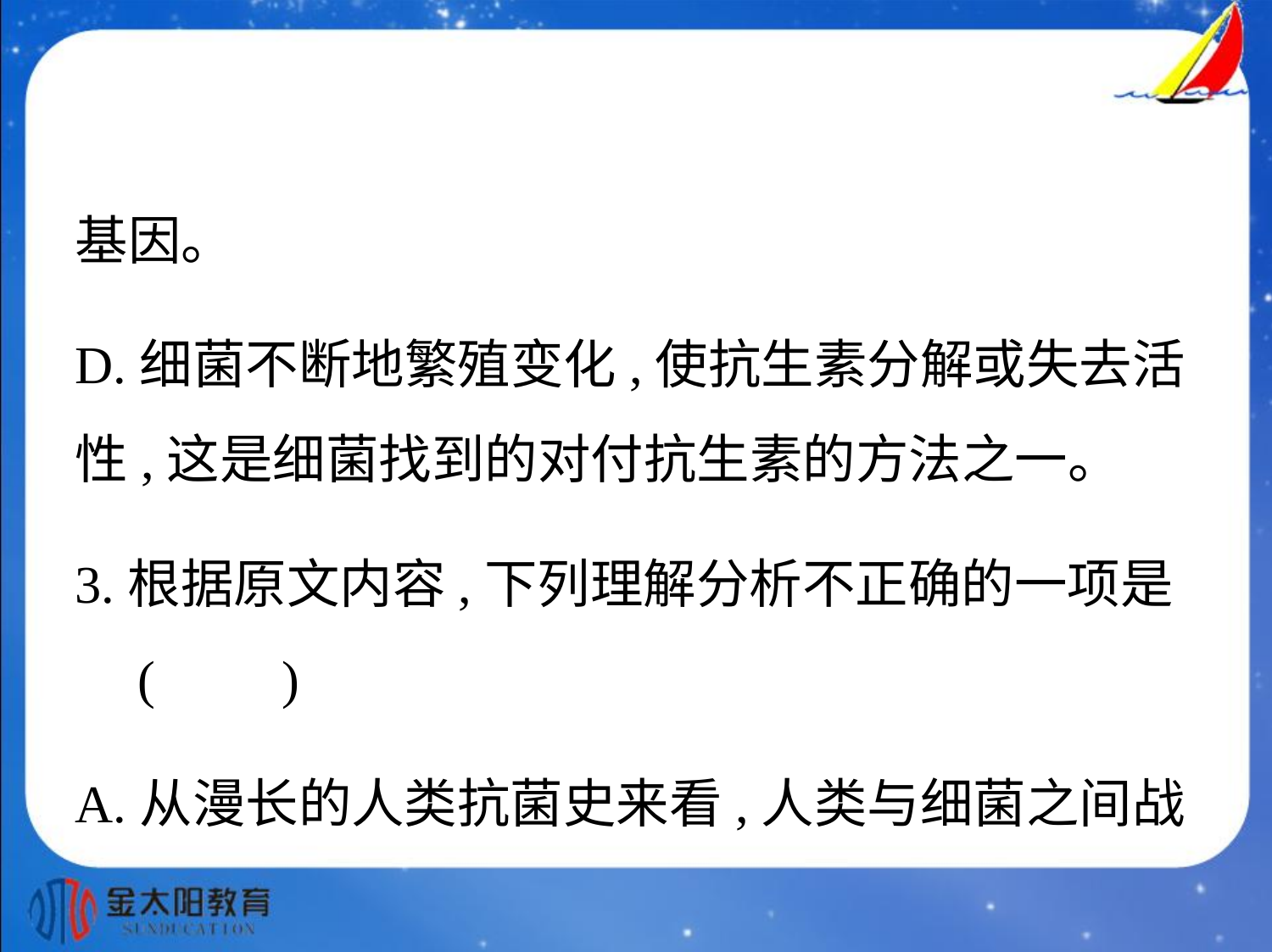

基因。
D.细菌不断地繁殖变化,使抗生素分解或失去活
性,这是细菌找到的对付抗生素的方法之一。
3.根据原文内容,下列理解分析不正确的一项是
 (　    )
A.从漫长的人类抗菌史来看,人类与细菌之间战